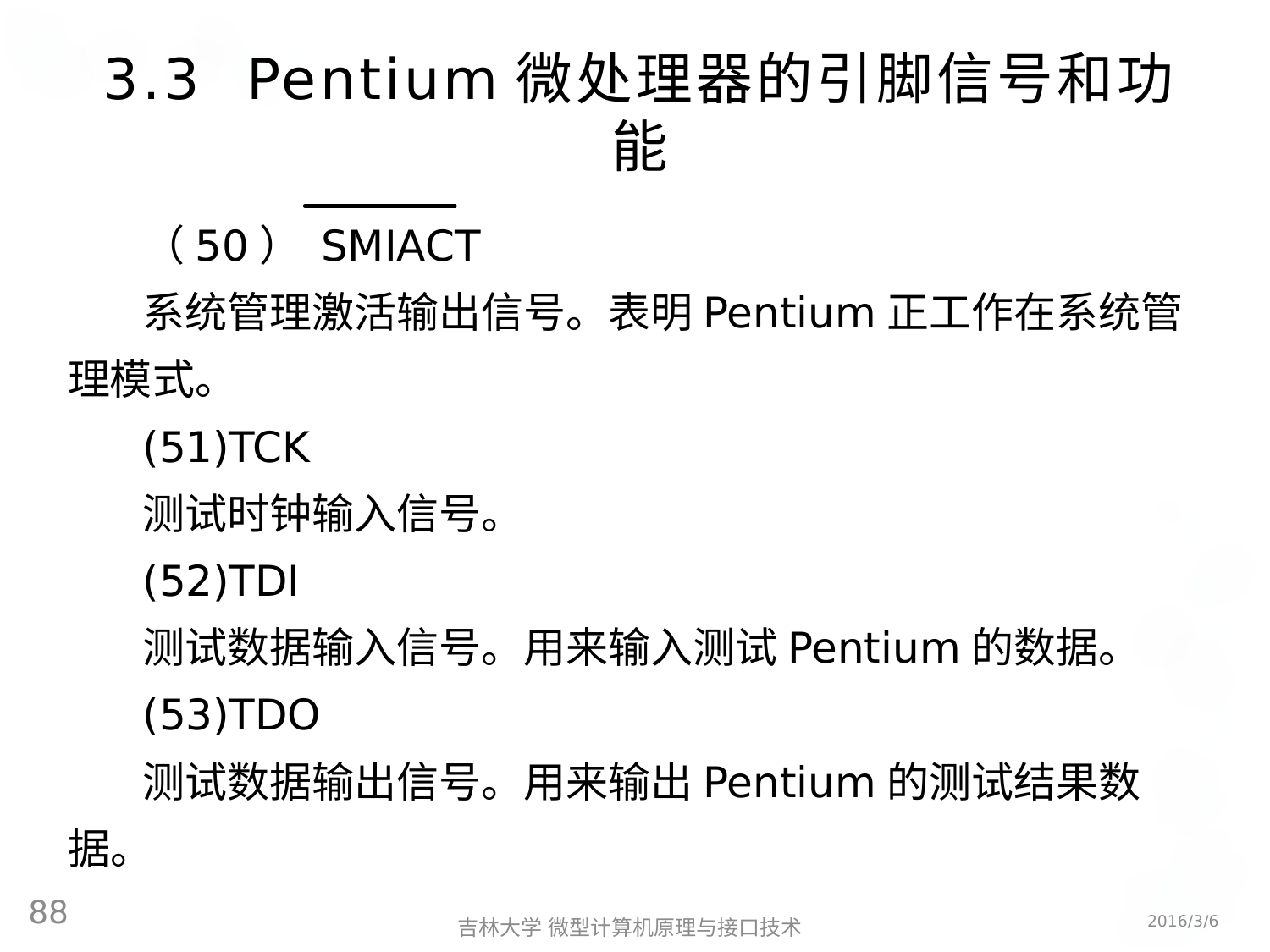

# 3.3  Pentium微处理器的引脚信号和功能
（50） SMIACT
系统管理激活输出信号。表明Pentium正工作在系统管理模式。
(51)TCK
测试时钟输入信号。
(52)TDI
测试数据输入信号。用来输入测试Pentium的数据。
(53)TDO
测试数据输出信号。用来输出Pentium的测试结果数据。

88
2016/3/6
吉林大学 微型计算机原理与接口技术